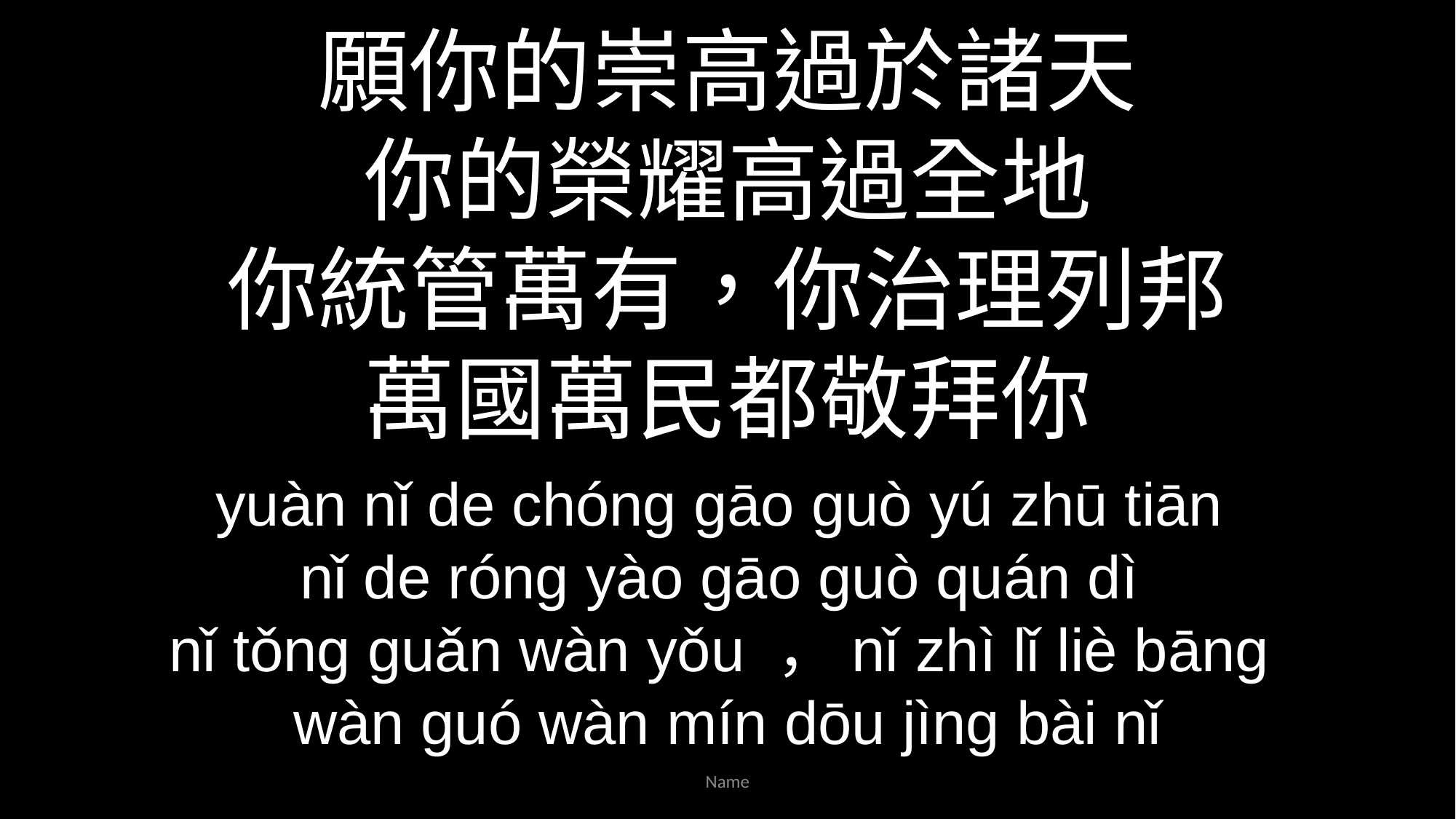

願你的崇高過於諸天
你的榮耀高過全地
你統管萬有，你治理列邦
萬國萬民都敬拜你
yuàn nǐ de chóng gāo guò yú zhū tiān
nǐ de róng yào gāo guò quán dì
nǐ tǒng guǎn wàn yǒu ，nǐ zhì lǐ liè bāng
wàn guó wàn mín dōu jìng bài nǐ
Name